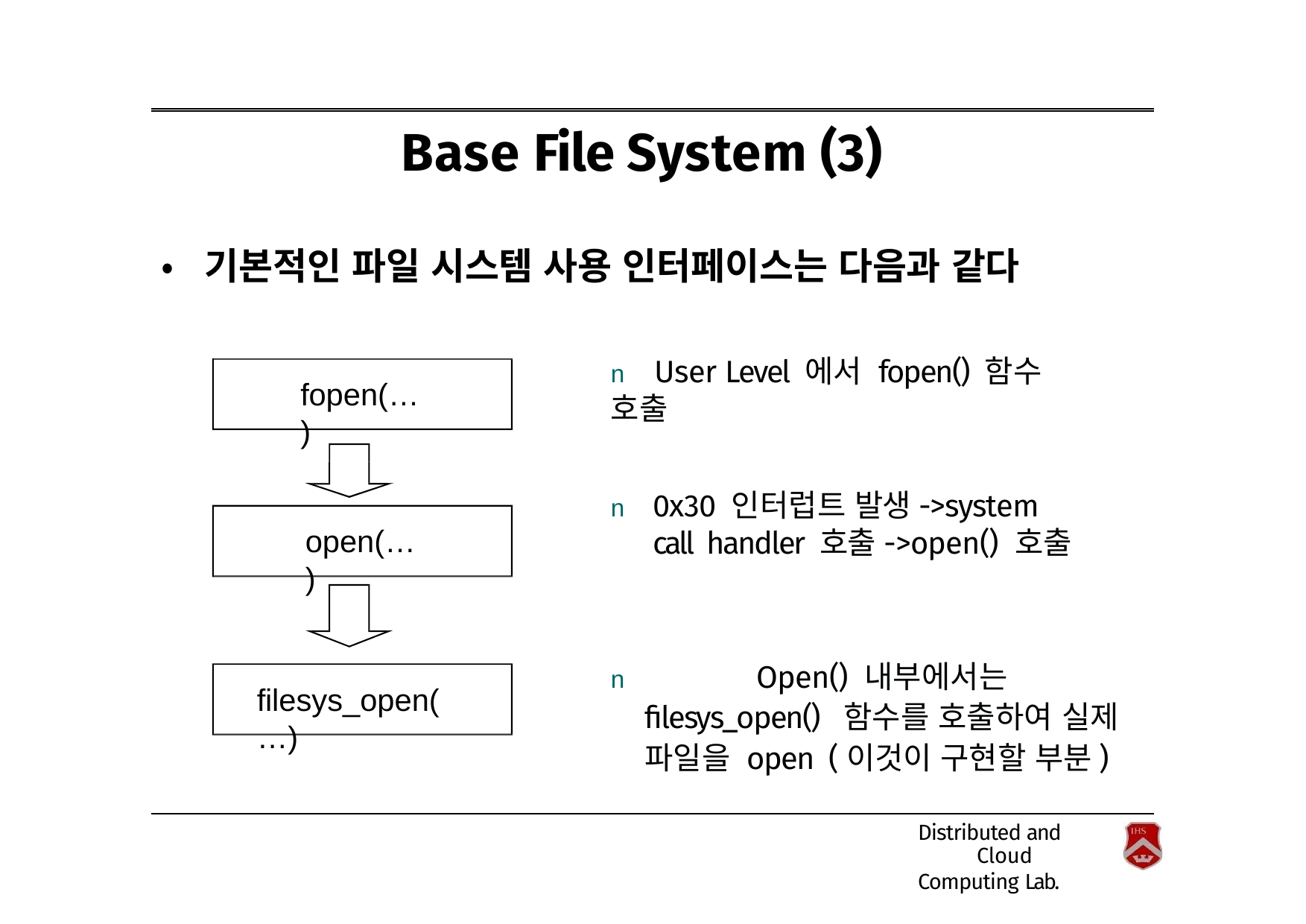

# Base File System (3)
•	기본적인 파일 시스템 사용 인터페이스는 다음과 같다
n	User Level 에서 fopen() 함수 호출

fopen(…)

n	0x30 인터럽트 발생->system call  handler 호출->open() 호출

open(…)

n		Open() 내부에서는 filesys_open()  함수를 호출하여 실제 파일을 open  (이것이 구현할 부분)

filesys_open(…)

Distributed and Cloud
Computing Lab.